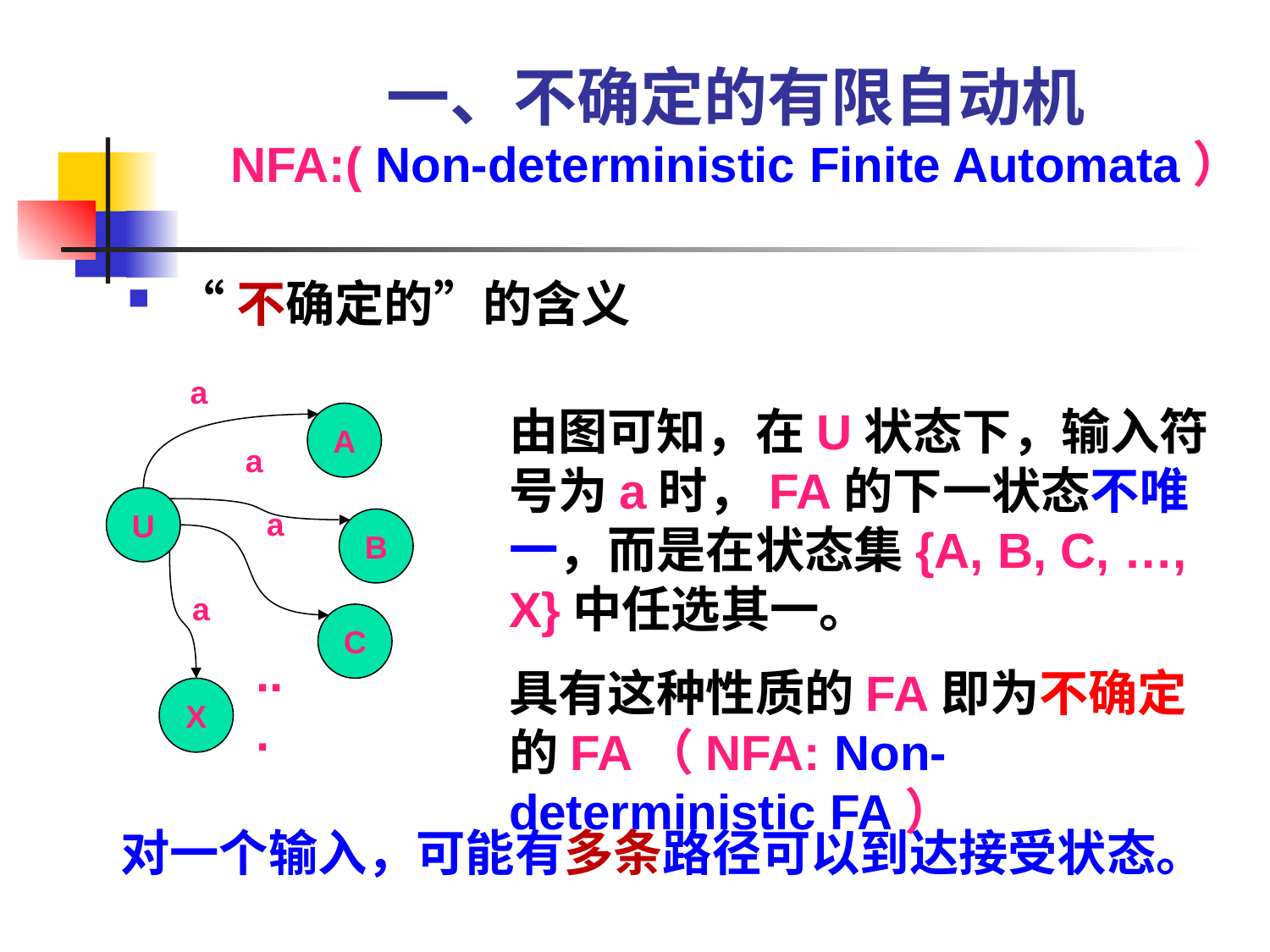

# 一、不确定的有限自动机 NFA:( Non-deterministic Finite Automata）
“不确定的”的含义
a
A
a
U
a
B
a
C
...
X
由图可知，在U状态下，输入符号为a时，FA的下一状态不唯一，而是在状态集{A, B, C, …, X}中任选其一。
具有这种性质的FA即为不确定的FA（NFA: Non-deterministic FA）
对一个输入，可能有多条路径可以到达接受状态。